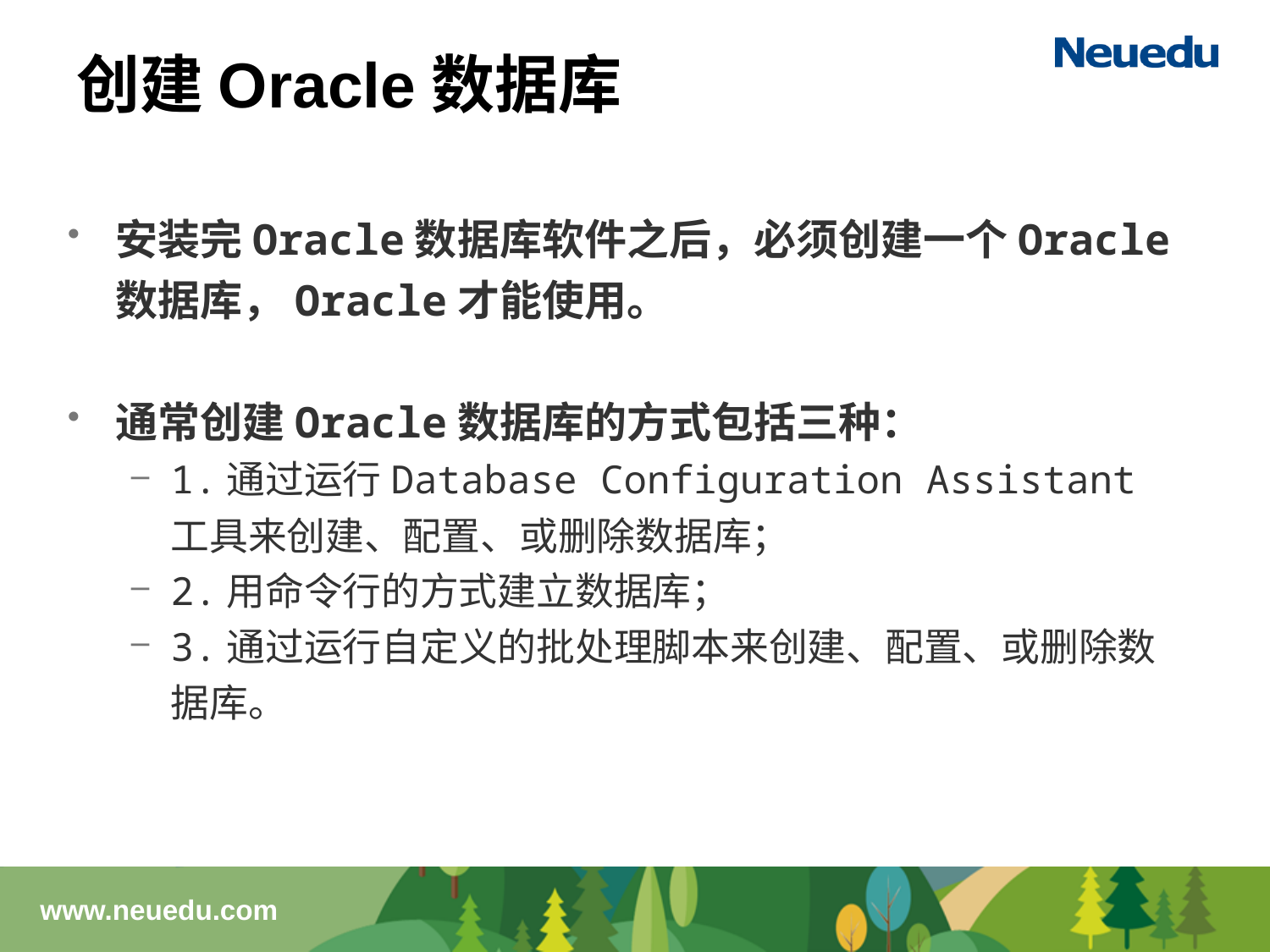

# 创建Oracle数据库
安装完Oracle数据库软件之后，必须创建一个Oracle数据库，Oracle才能使用。

通常创建Oracle数据库的方式包括三种：
1.通过运行Database Configuration Assistant工具来创建、配置、或删除数据库；
2.用命令行的方式建立数据库；
3.通过运行自定义的批处理脚本来创建、配置、或删除数据库。